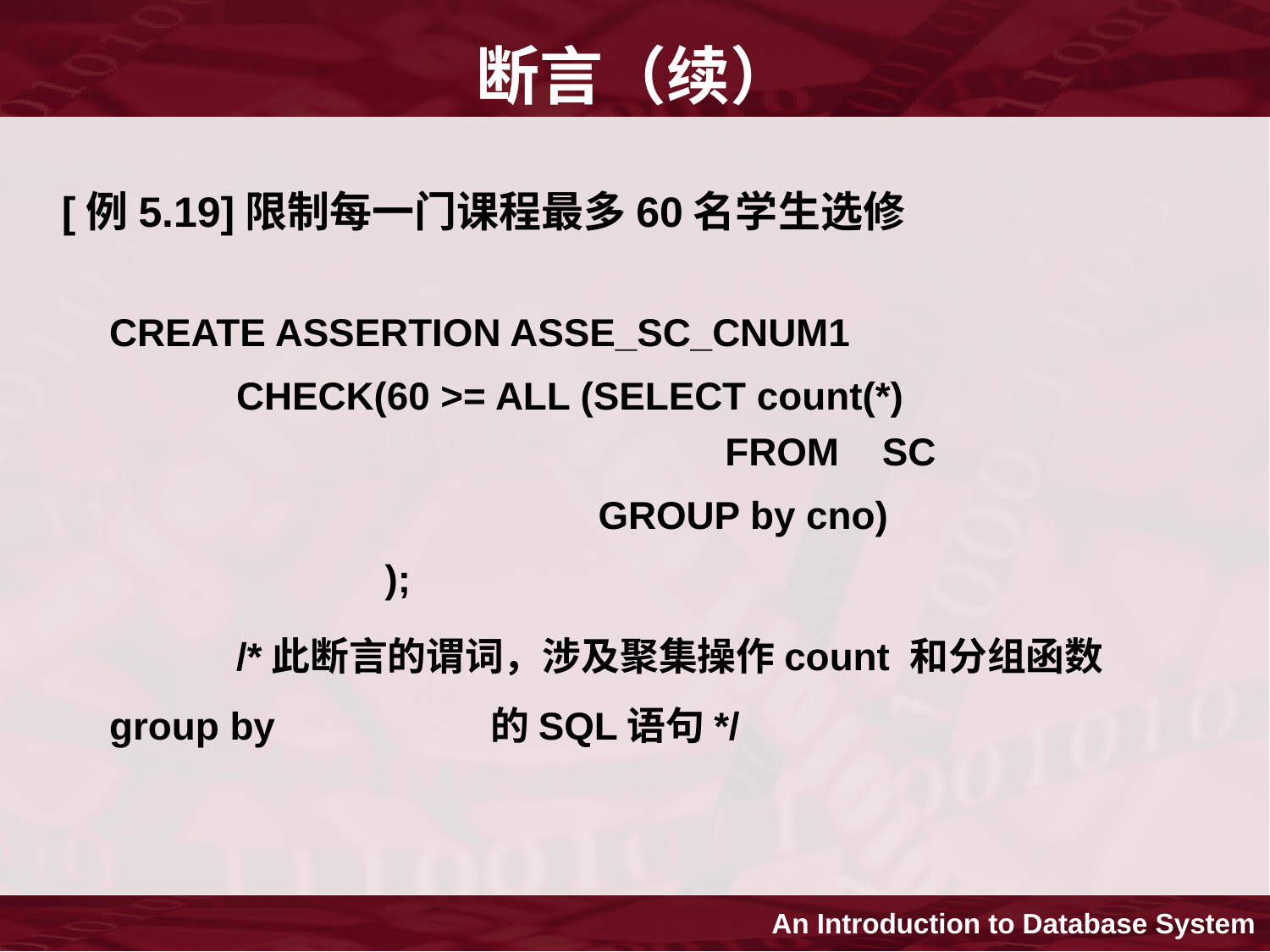

# 断言（续）
[例5.19]限制每一门课程最多60名学生选修

	CREATE ASSERTION ASSE_SC_CNUM1
		CHECK(60 >= ALL (SELECT count(*) 		   				          FROM	 SC
				          GROUP by cno)
        		  );
 		/*此断言的谓词，涉及聚集操作count 和分组函数group by		的SQL语句*/